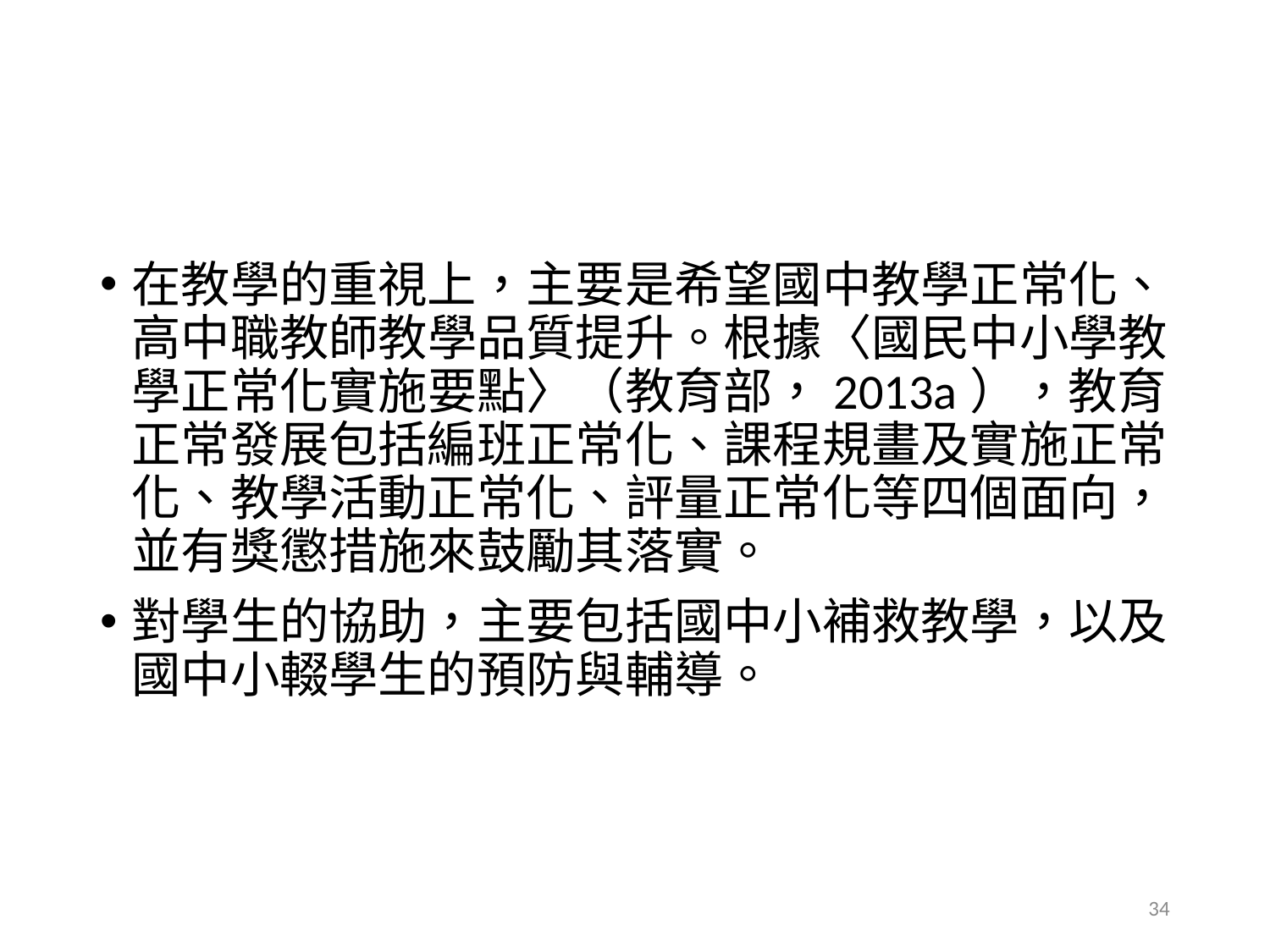

#
在教學的重視上，主要是希望國中教學正常化、高中職教師教學品質提升。根據〈國民中小學教學正常化實施要點〉（教育部，2013a），教育正常發展包括編班正常化、課程規畫及實施正常化、教學活動正常化、評量正常化等四個面向，並有獎懲措施來鼓勵其落實。
對學生的協助，主要包括國中小補救教學，以及國中小輟學生的預防與輔導。

34